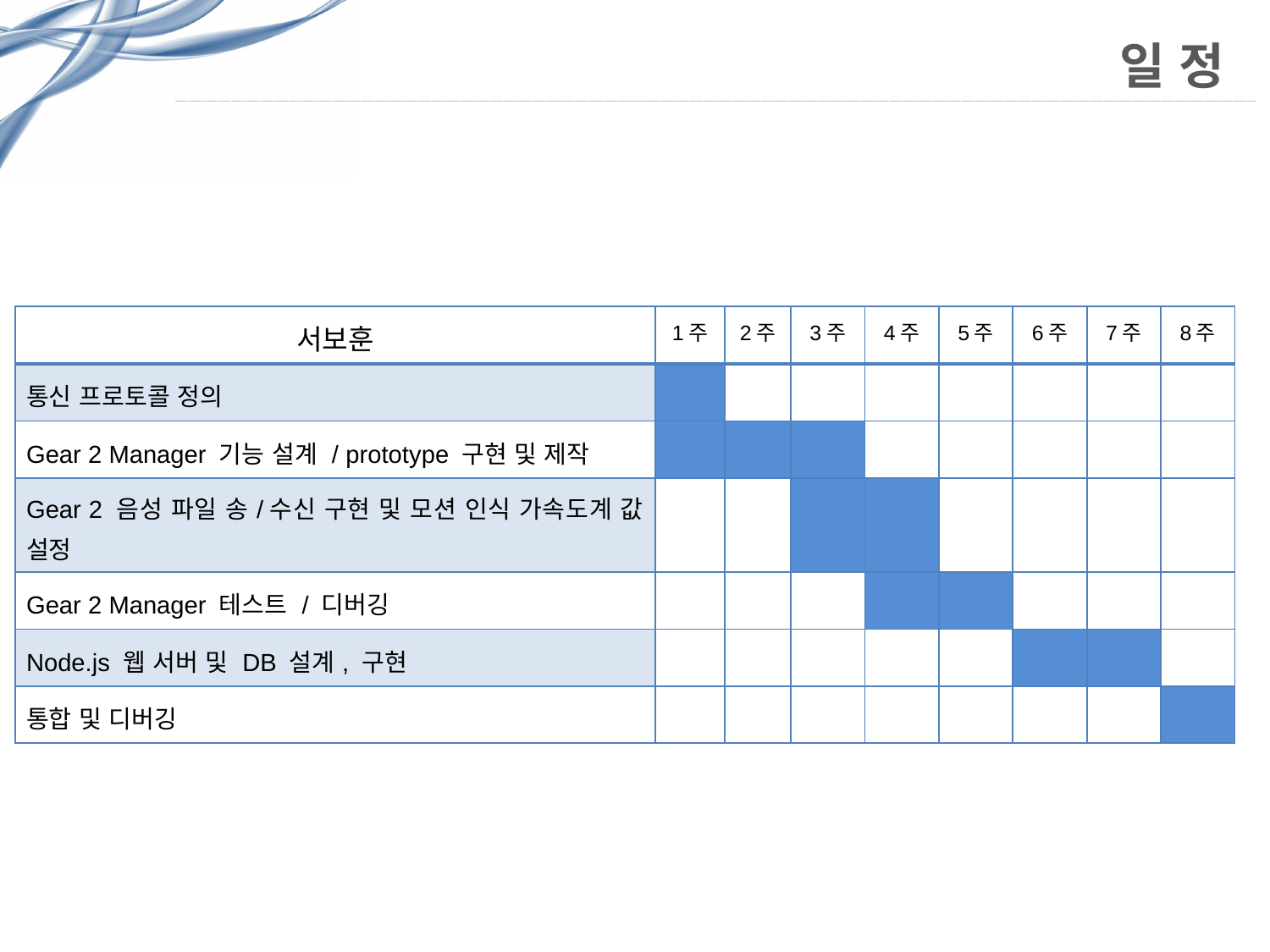

# 일 정
| 서보훈 | 1주 | 2주 | 3주 | 4주 | 5주 | 6주 | 7주 | 8주 |
| --- | --- | --- | --- | --- | --- | --- | --- | --- |
| 통신 프로토콜 정의 |  |  |  |  |  |  |  |  |
| Gear 2 Manager 기능 설계 / prototype 구현 및 제작 |  |  |  |  |  |  |  |  |
| Gear 2 음성 파일 송/수신 구현 및 모션 인식 가속도계 값 설정 |  |  |  |  |  |  |  |  |
| Gear 2 Manager 테스트 / 디버깅 |  |  |  |  |  |  |  |  |
| Node.js 웹 서버 및 DB 설계, 구현 |  |  |  |  |  |  |  |  |
| 통합 및 디버깅 |  |  |  |  |  |  |  |  |